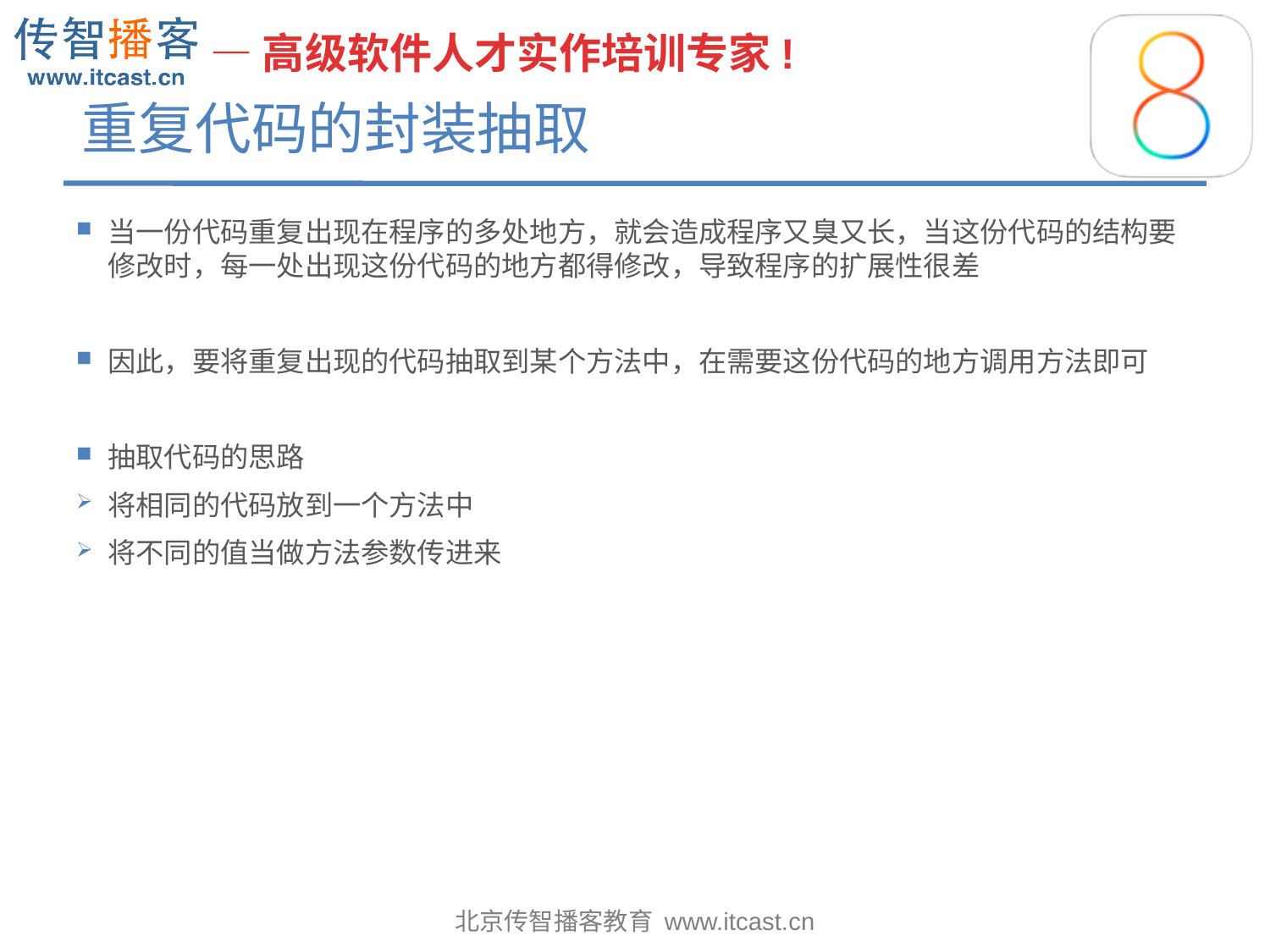

# 重复代码的封装抽取
当一份代码重复出现在程序的多处地方，就会造成程序又臭又长，当这份代码的结构要修改时，每一处出现这份代码的地方都得修改，导致程序的扩展性很差

因此，要将重复出现的代码抽取到某个方法中，在需要这份代码的地方调用方法即可

抽取代码的思路
将相同的代码放到一个方法中
将不同的值当做方法参数传进来